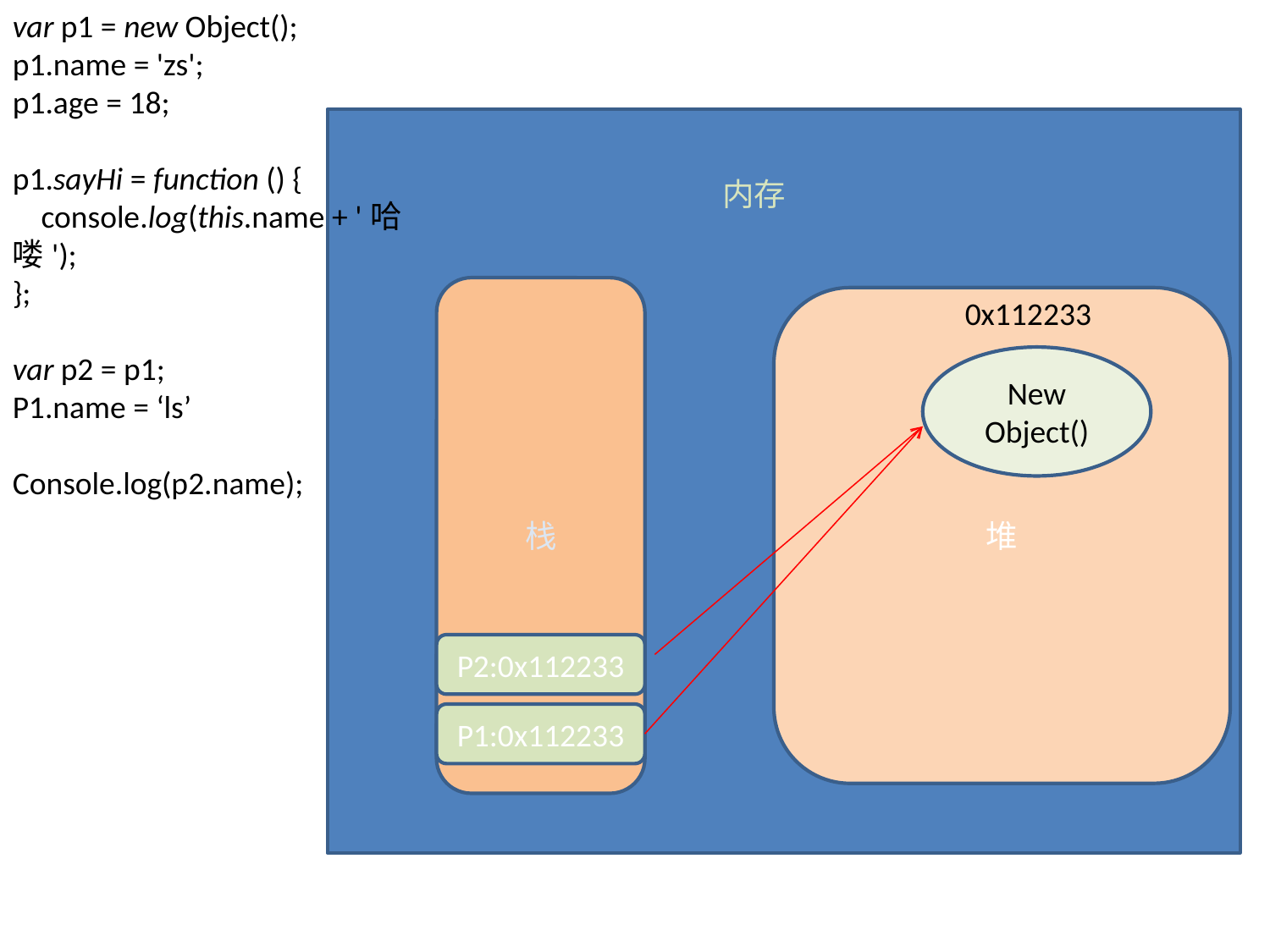

var p1 = new Object();
p1.name = 'zs';
p1.age = 18;
p1.sayHi = function () {
    console.log(this.name + '哈喽');
};
var p2 = p1;
P1.name = ‘ls’

Console.log(p2.name);

内存
栈
堆
0x112233
New Object()
P2:0x112233
P1:0x112233